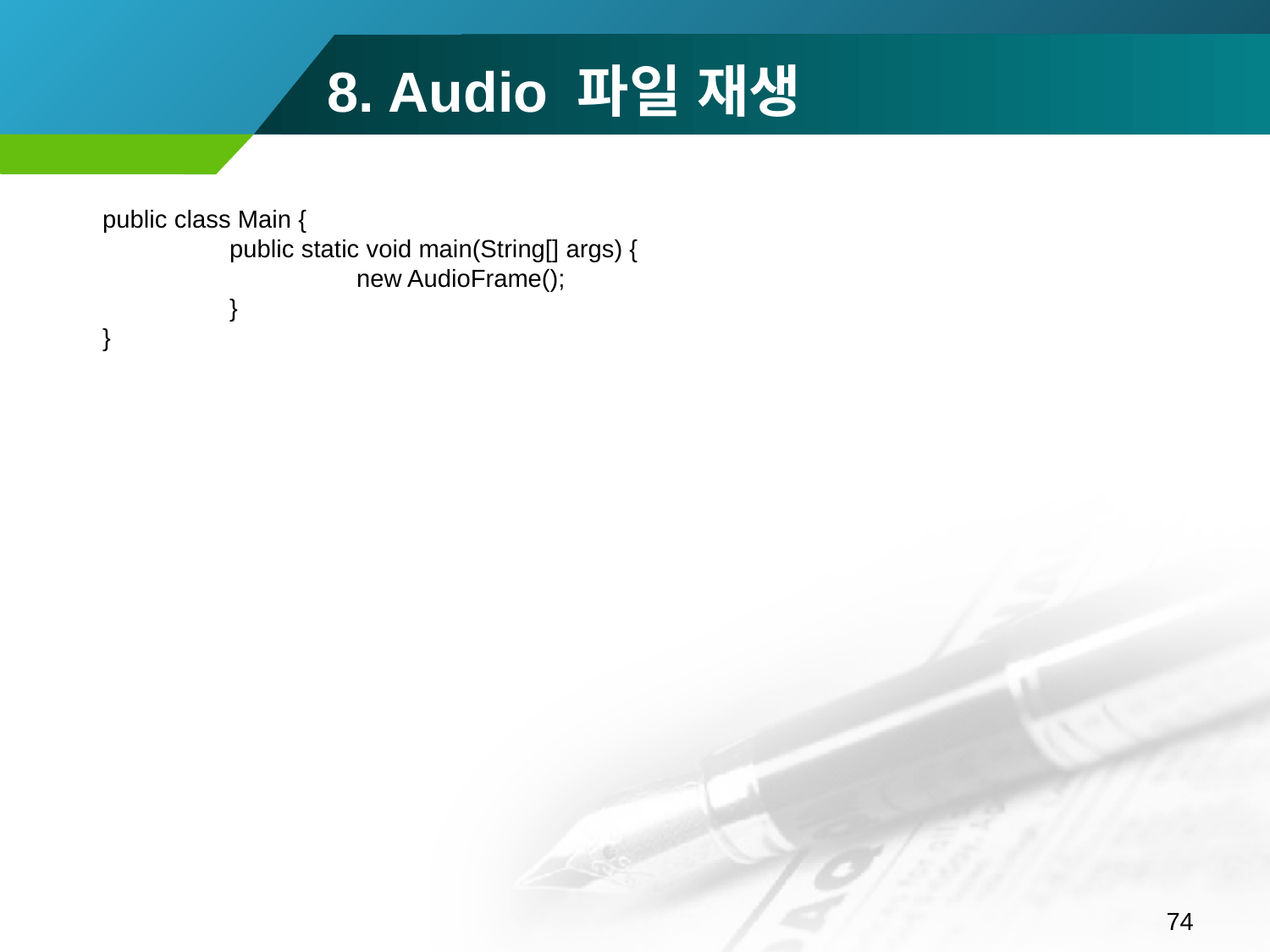

8. Audio 파일 재생
public class Main {
	public static void main(String[] args) {
		new AudioFrame();
	}
}
74